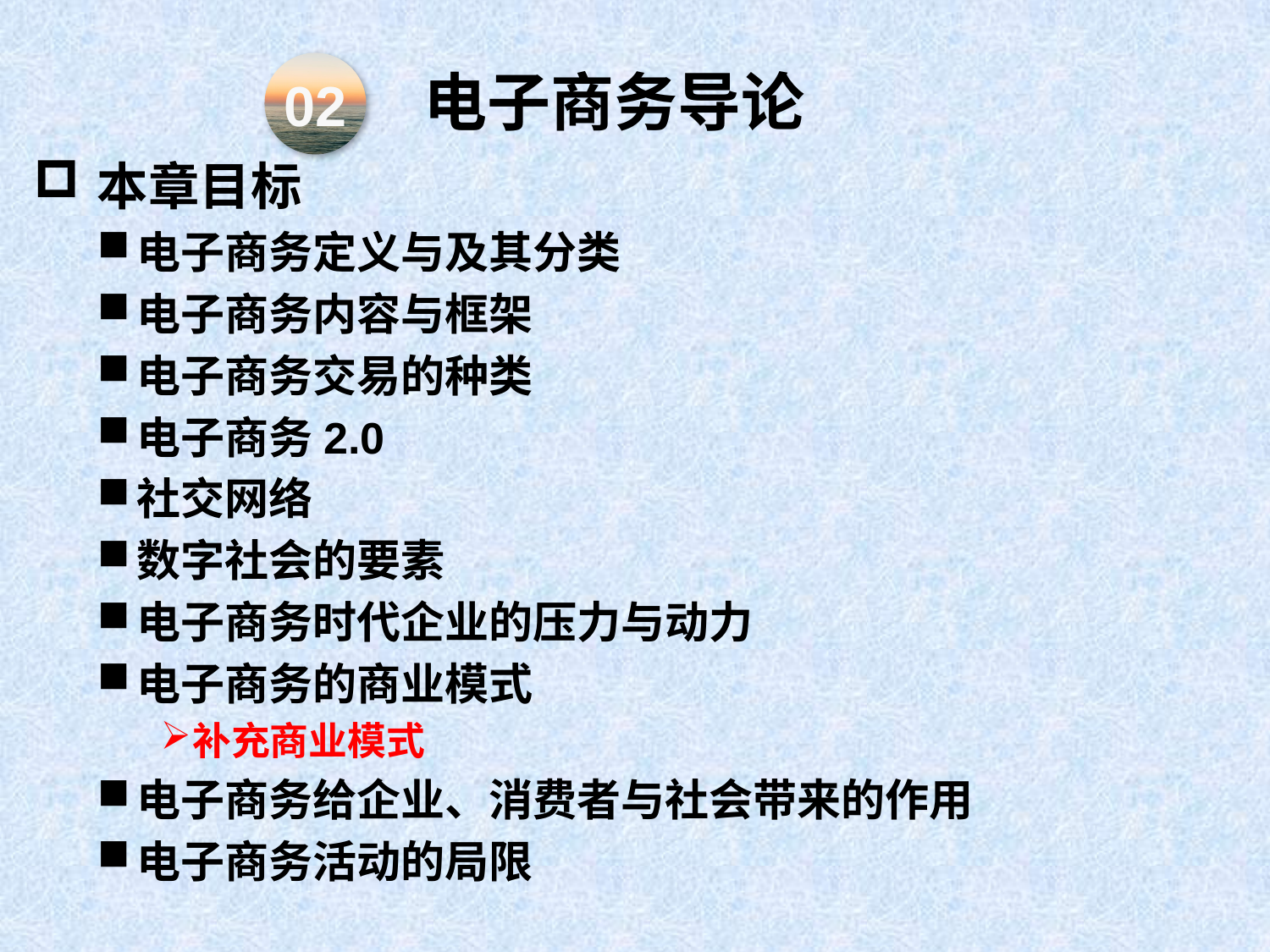

# 电子商务导论
02
本章目标
电子商务定义与及其分类
电子商务内容与框架
电子商务交易的种类
电子商务2.0
社交网络
数字社会的要素
电子商务时代企业的压力与动力
电子商务的商业模式
补充商业模式
电子商务给企业、消费者与社会带来的作用
电子商务活动的局限